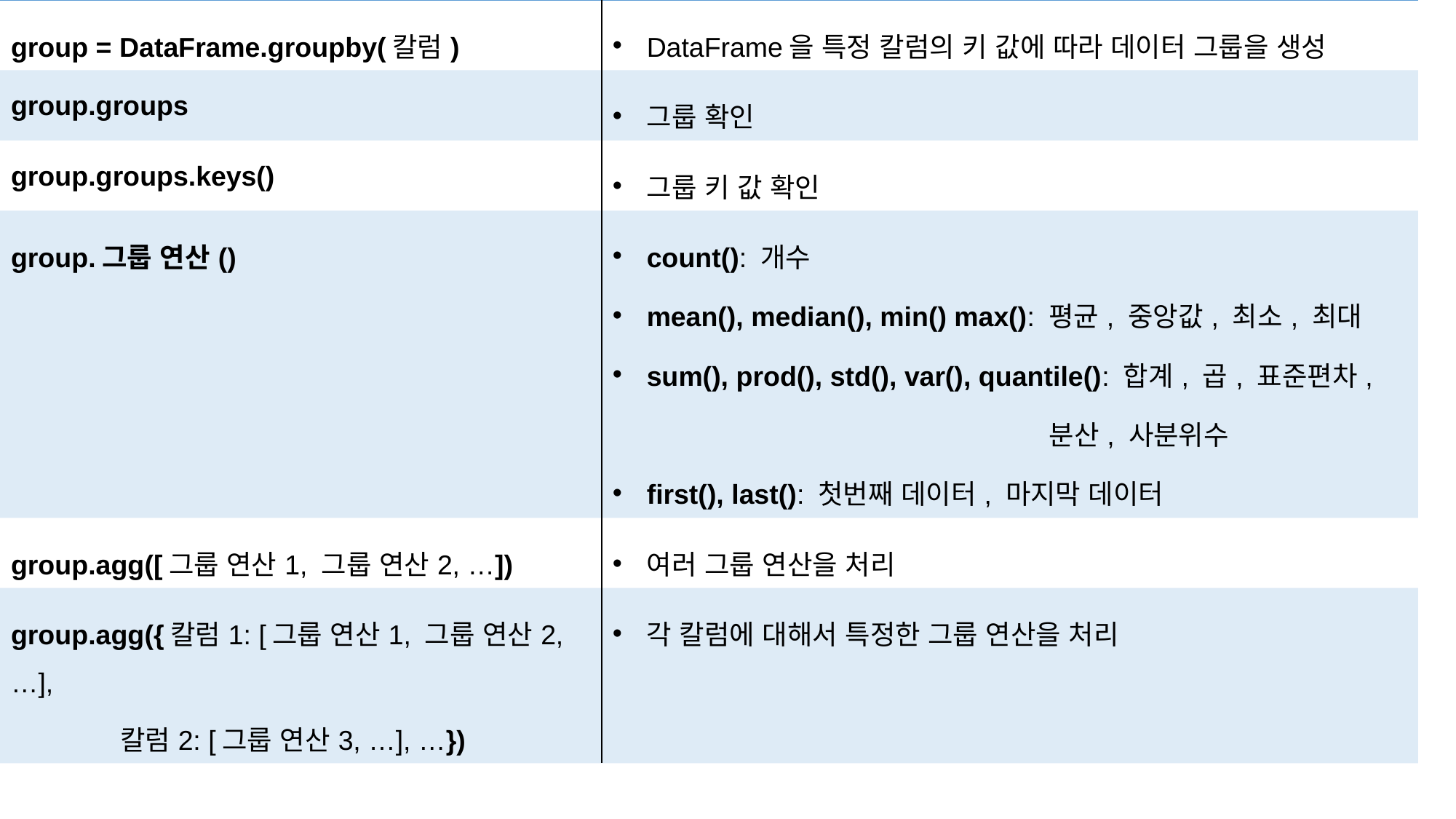

| group = DataFrame.groupby(칼럼) | DataFrame을 특정 칼럼의 키 값에 따라 데이터 그룹을 생성 |
| --- | --- |
| group.groups | 그룹 확인 |
| group.groups.keys() | 그룹 키 값 확인 |
| group.그룹 연산() | count(): 개수 mean(), median(), min() max(): 평균, 중앙값, 최소, 최대 sum(), prod(), std(), var(), quantile(): 합계, 곱, 표준편차, 분산, 사분위수 first(), last(): 첫번째 데이터, 마지막 데이터 |
| group.agg([그룹 연산1, 그룹 연산2, …]) | 여러 그룹 연산을 처리 |
| group.agg({칼럼1: [그룹 연산1, 그룹 연산2, …], 칼럼2: [그룹 연산3, …], …}) | 각 칼럼에 대해서 특정한 그룹 연산을 처리 |